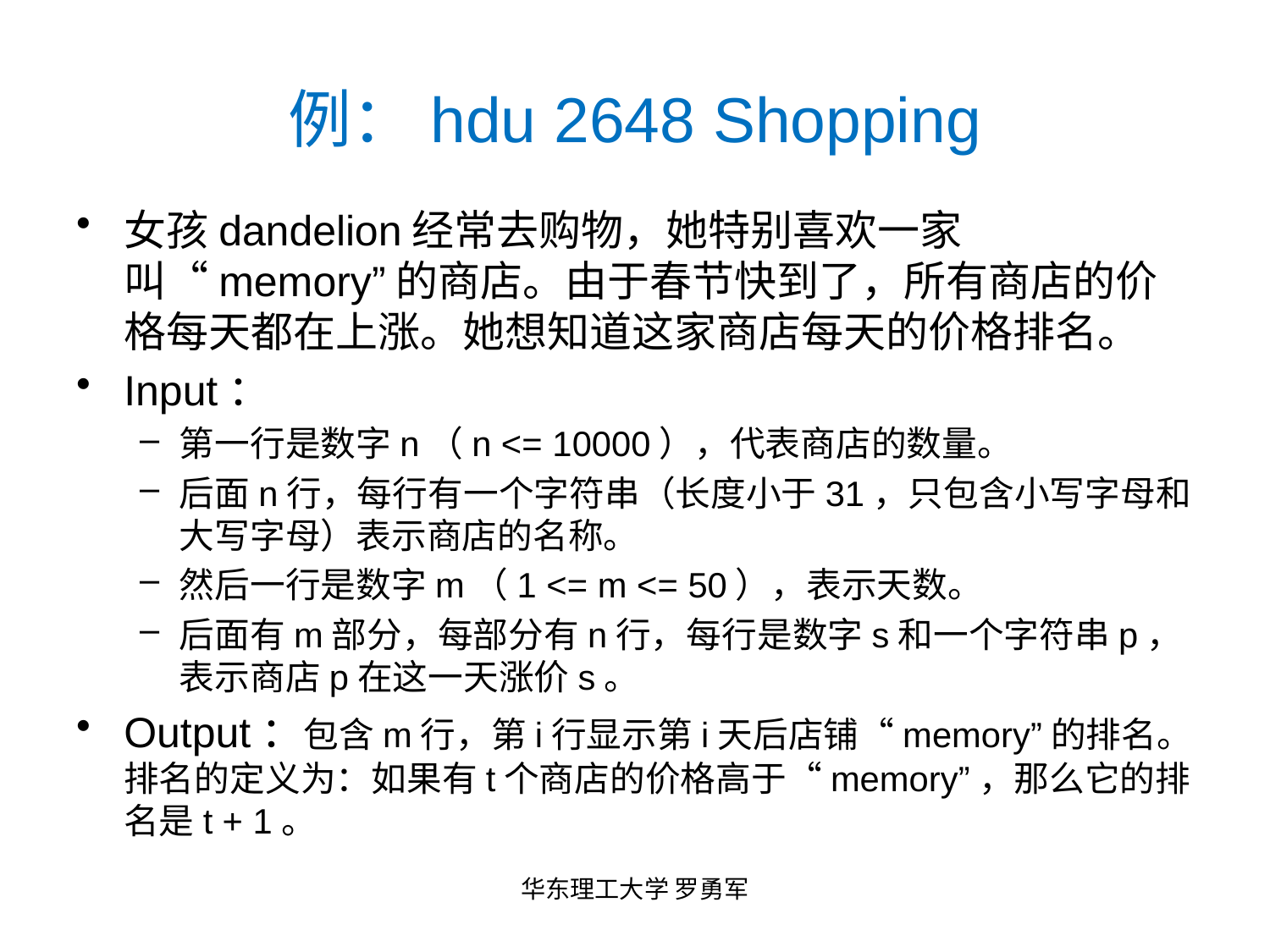

# 例：hdu 2648 Shopping
女孩dandelion经常去购物，她特别喜欢一家叫“memory”的商店。由于春节快到了，所有商店的价格每天都在上涨。她想知道这家商店每天的价格排名。
Input：
第一行是数字n（n <= 10000），代表商店的数量。
后面n行，每行有一个字符串（长度小于31，只包含小写字母和大写字母）表示商店的名称。
然后一行是数字m（1 <= m <= 50），表示天数。
后面有m部分，每部分有n行，每行是数字s和一个字符串p，表示商店p在这一天涨价s。
Output：包含m行，第i行显示第i天后店铺“memory”的排名。排名的定义为：如果有t个商店的价格高于“memory”，那么它的排名是t + 1。

华东理工大学 罗勇军